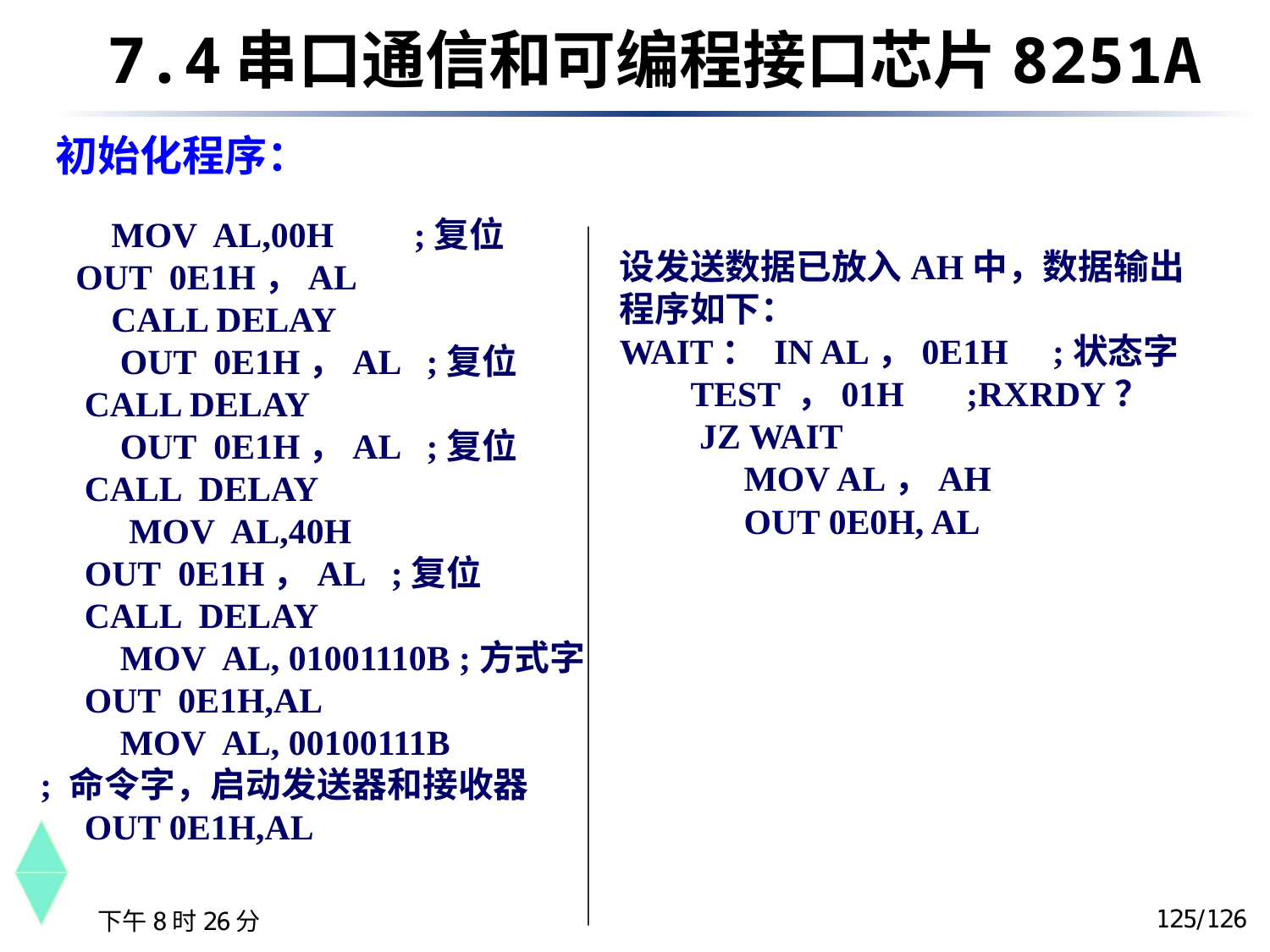

7.4	串口通信和可编程接口芯片8251A
初始化程序：
        MOV  AL,00H         ;复位
    OUT  0E1H，AL
        CALL DELAY
         OUT  0E1H，AL   ;复位
     CALL DELAY
         OUT  0E1H，AL   ;复位
     CALL  DELAY
          MOV  AL,40H
     OUT  0E1H，AL   ;复位
     CALL  DELAY
         MOV  AL, 01001110B ;方式字
     OUT  0E1H,AL
         MOV  AL, 00100111B
; 命令字，启动发送器和接收器
     OUT 0E1H,AL

设发送数据已放入AH中，数据输出程序如下：
WAIT： IN AL，0E1H     ;状态字
        TEST ，01H       ;RXRDY？
         JZ WAIT
              MOV AL，AH
              OUT 0E0H, AL
125/126
下午8时26分